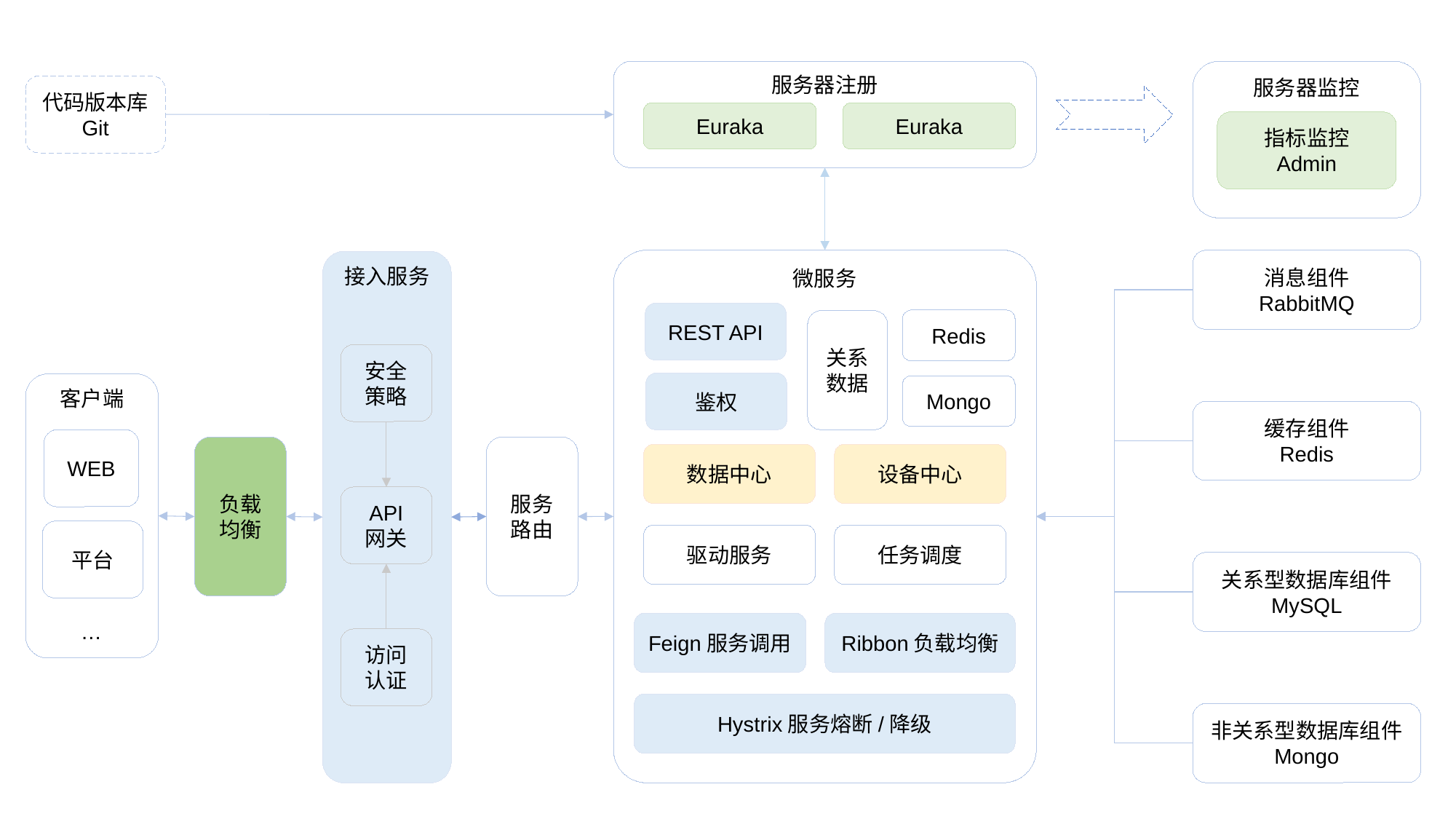

服务器注册
服务器监控
代码版本库
Git

Euraka
Euraka
指标监控
Admin
微服务
消息组件
RabbitMQ
接入服务
REST API
Redis
关系数据
安全策略
鉴权
客户端
Mongo
缓存组件
Redis
WEB
负载均衡
服务
路由
数据中心
设备中心
API
网关
平台
驱动服务
任务调度
关系型数据库组件
MySQL
…
Feign服务调用
Ribbon负载均衡
访问认证
Hystrix服务熔断/降级
非关系型数据库组件
Mongo